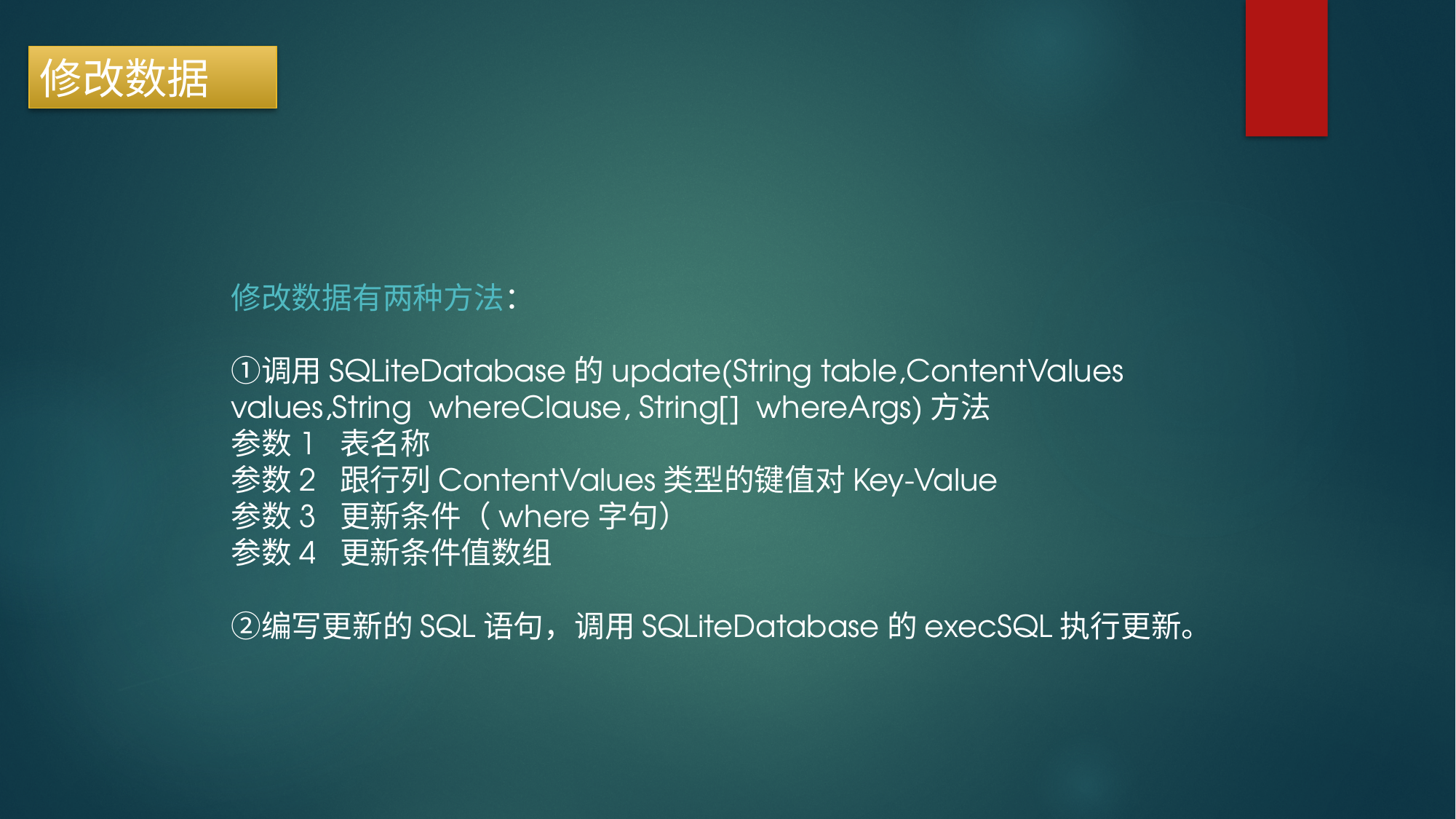

修改数据
修改数据有两种方法：
①调用SQLiteDatabase的update(String table,ContentValues values,String  whereClause, String[]  whereArgs)方法
参数1  表名称
参数2  跟行列ContentValues类型的键值对Key-Value
参数3  更新条件（where字句）
参数4  更新条件值数组
②编写更新的SQL语句，调用SQLiteDatabase的execSQL执行更新。